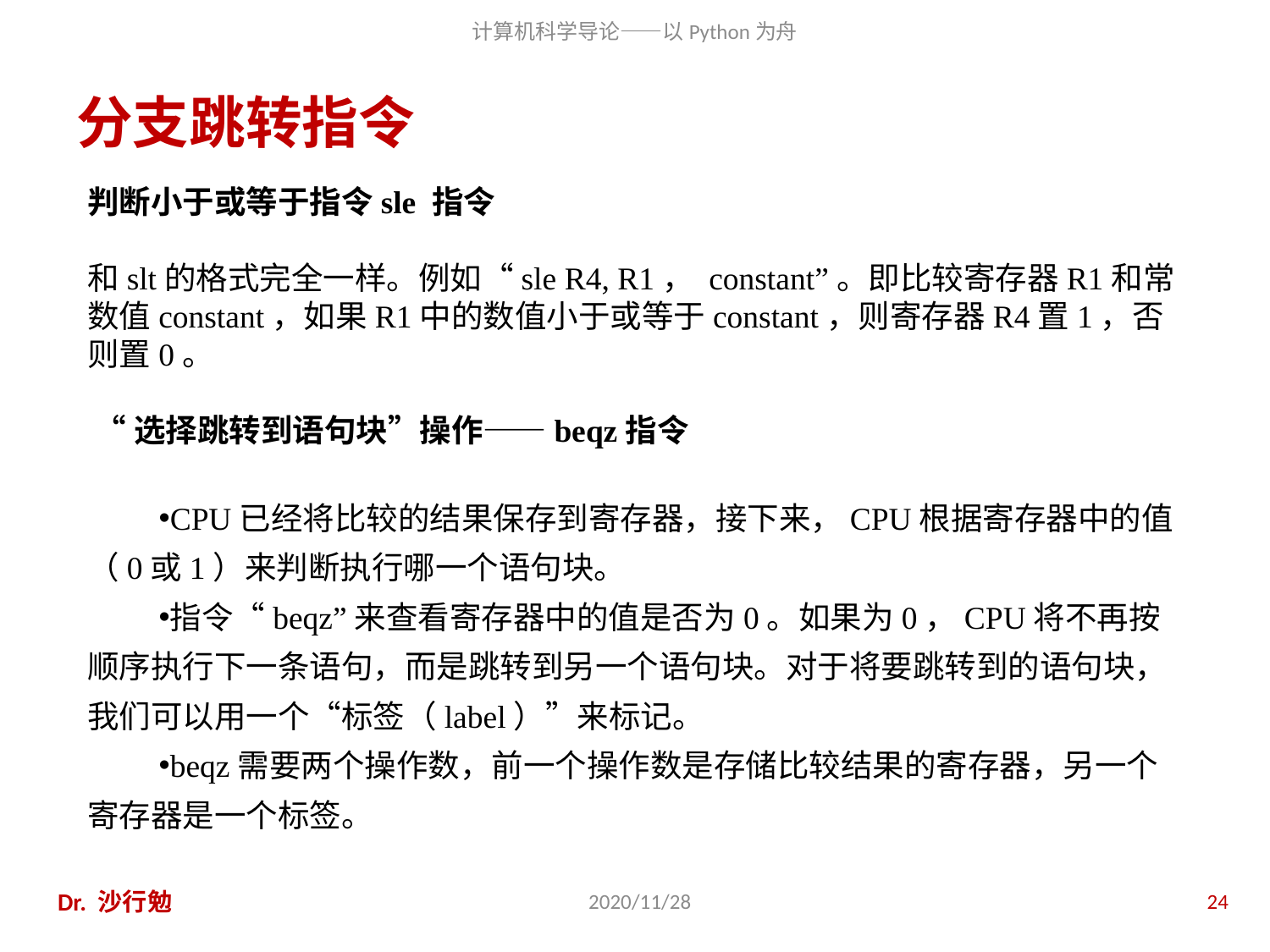

# 分支跳转指令
判断小于或等于指令sle 指令

和slt的格式完全一样。例如“sle R4, R1， constant”。即比较寄存器R1和常数值constant，如果R1中的数值小于或等于constant，则寄存器R4置1，否则置0。

 “选择跳转到语句块”操作——beqz指令

CPU已经将比较的结果保存到寄存器，接下来，CPU根据寄存器中的值 （0或1）来判断执行哪一个语句块。
指令“beqz”来查看寄存器中的值是否为0。如果为0，CPU将不再按顺序执行下一条语句，而是跳转到另一个语句块。对于将要跳转到的语句块，我们可以用一个“标签（label）”来标记。
beqz需要两个操作数，前一个操作数是存储比较结果的寄存器，另一个寄存器是一个标签。
Dr. 沙行勉
2020/11/28
24